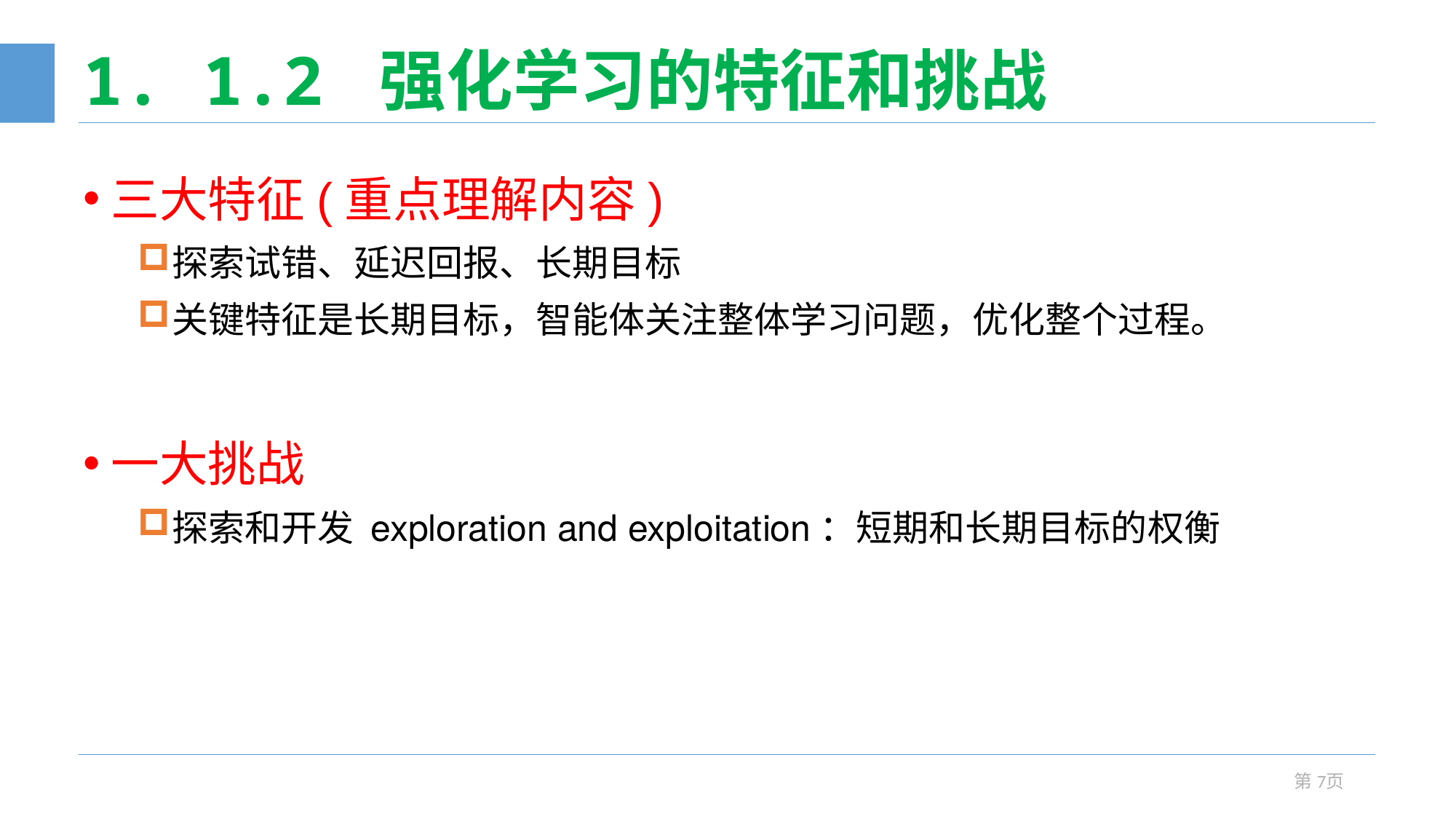

# 1. 1.2 强化学习的特征和挑战
三大特征(重点理解内容)
探索试错、延迟回报、长期目标
关键特征是长期目标，智能体关注整体学习问题，优化整个过程。

一大挑战
探索和开发 exploration and exploitation：短期和长期目标的权衡

第7页